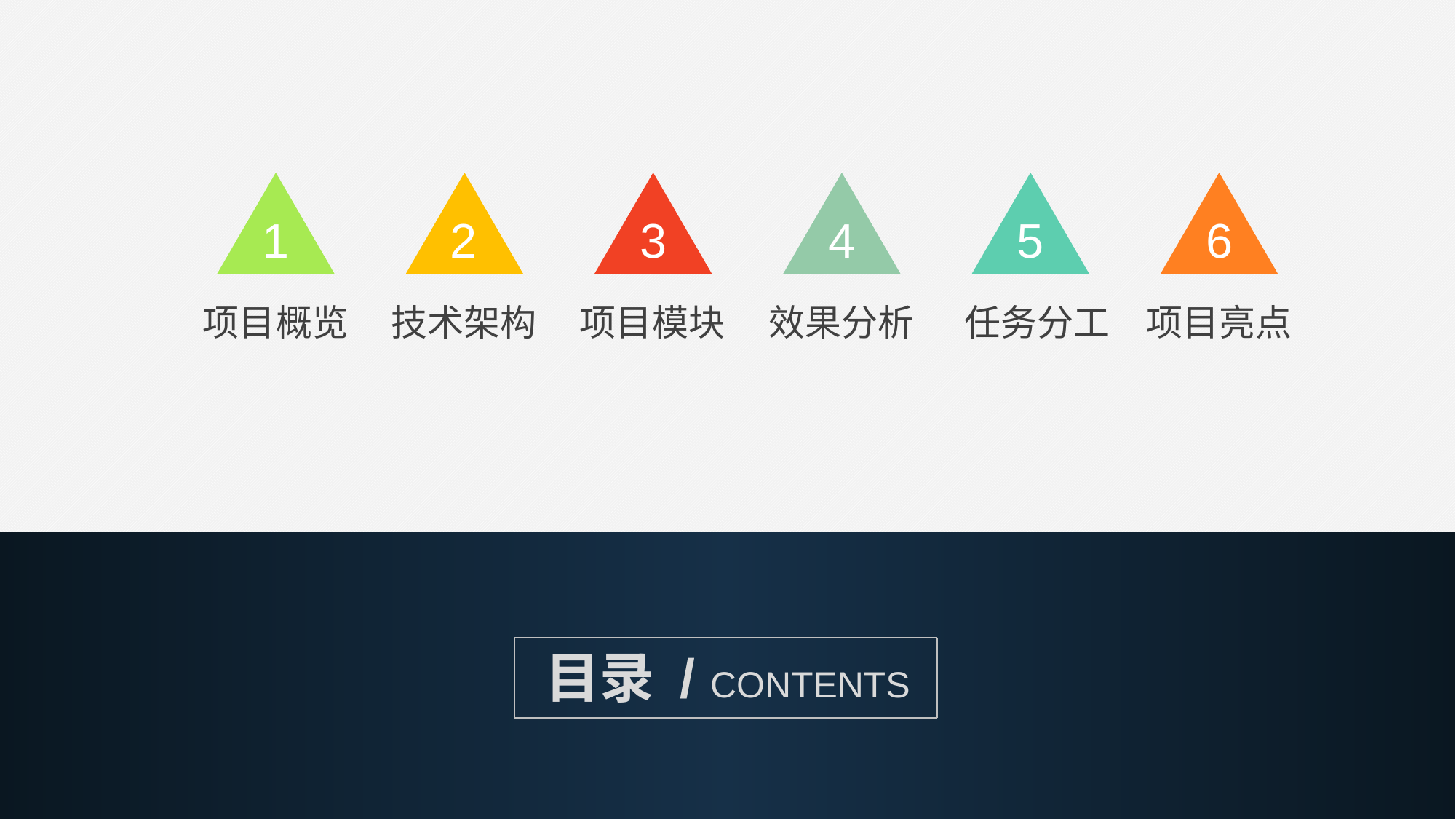

6

1

2

3

4

5
项目概览
技术架构
项目模块
效果分析
任务分工
项目亮点
目录 / CONTENTS